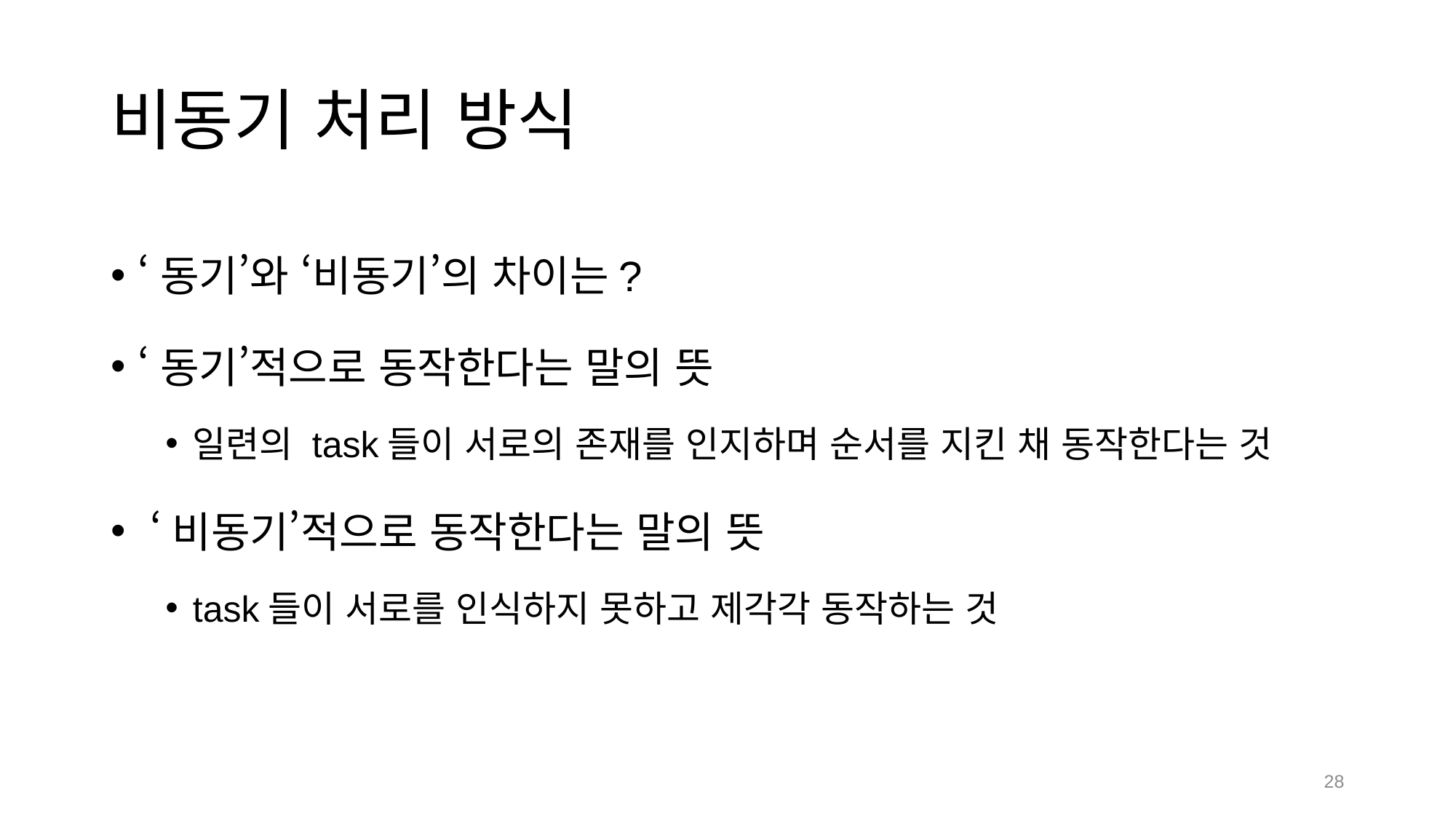

# 비동기 처리 방식
‘동기’와 ‘비동기’의 차이는?
‘동기’적으로 동작한다는 말의 뜻
일련의 task들이 서로의 존재를 인지하며 순서를 지킨 채 동작한다는 것
 ‘비동기’적으로 동작한다는 말의 뜻
task들이 서로를 인식하지 못하고 제각각 동작하는 것
28